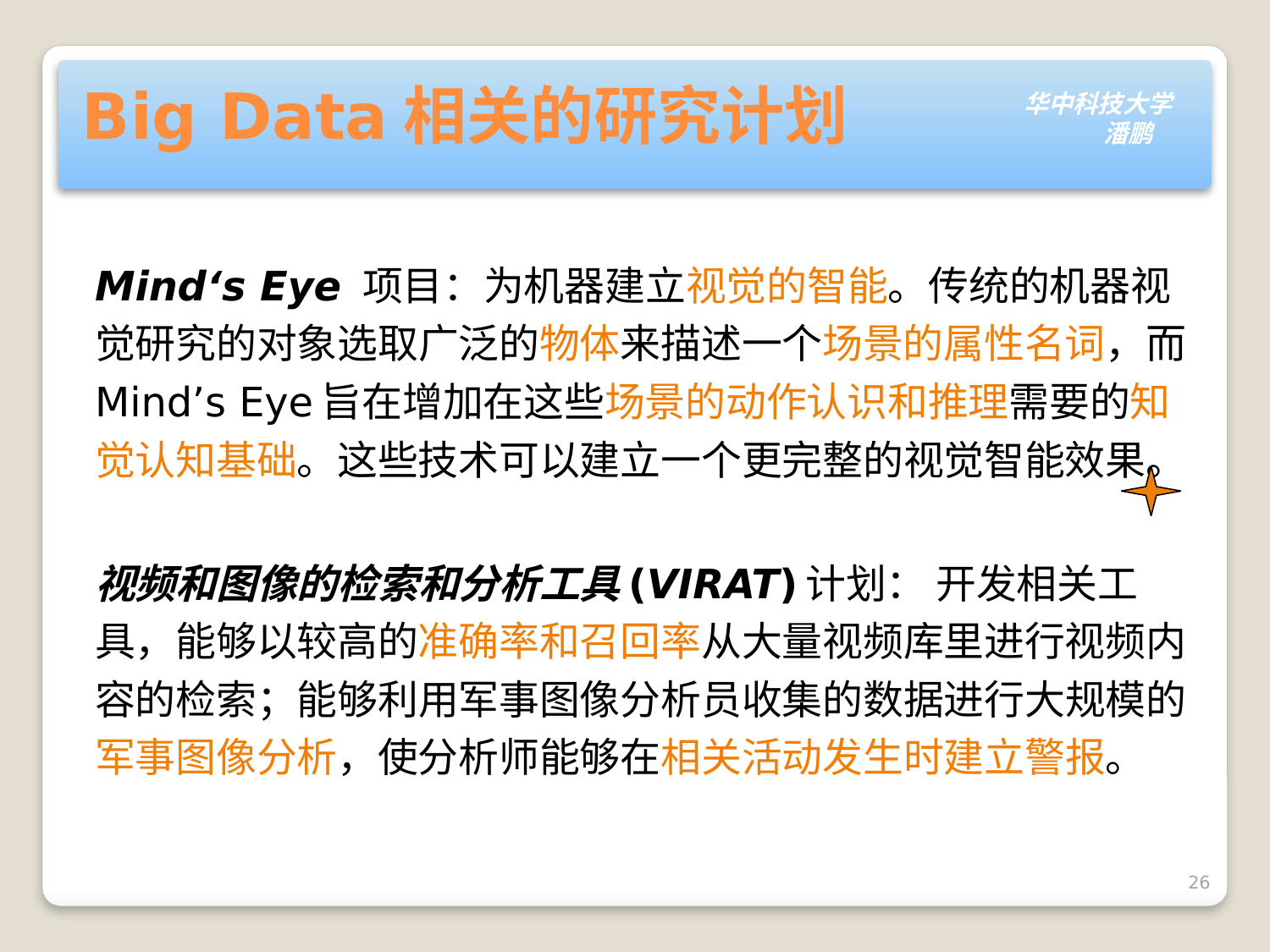

# Big Data相关的研究计划
Mind‘s Eye 项目：为机器建立视觉的智能。传统的机器视觉研究的对象选取广泛的物体来描述一个场景的属性名词，而Mind’s Eye旨在增加在这些场景的动作认识和推理需要的知觉认知基础。这些技术可以建立一个更完整的视觉智能效果。

视频和图像的检索和分析工具(VIRAT)计划： 开发相关工具，能够以较高的准确率和召回率从大量视频库里进行视频内容的检索；能够利用军事图像分析员收集的数据进行大规模的军事图像分析，使分析师能够在相关活动发生时建立警报。

26